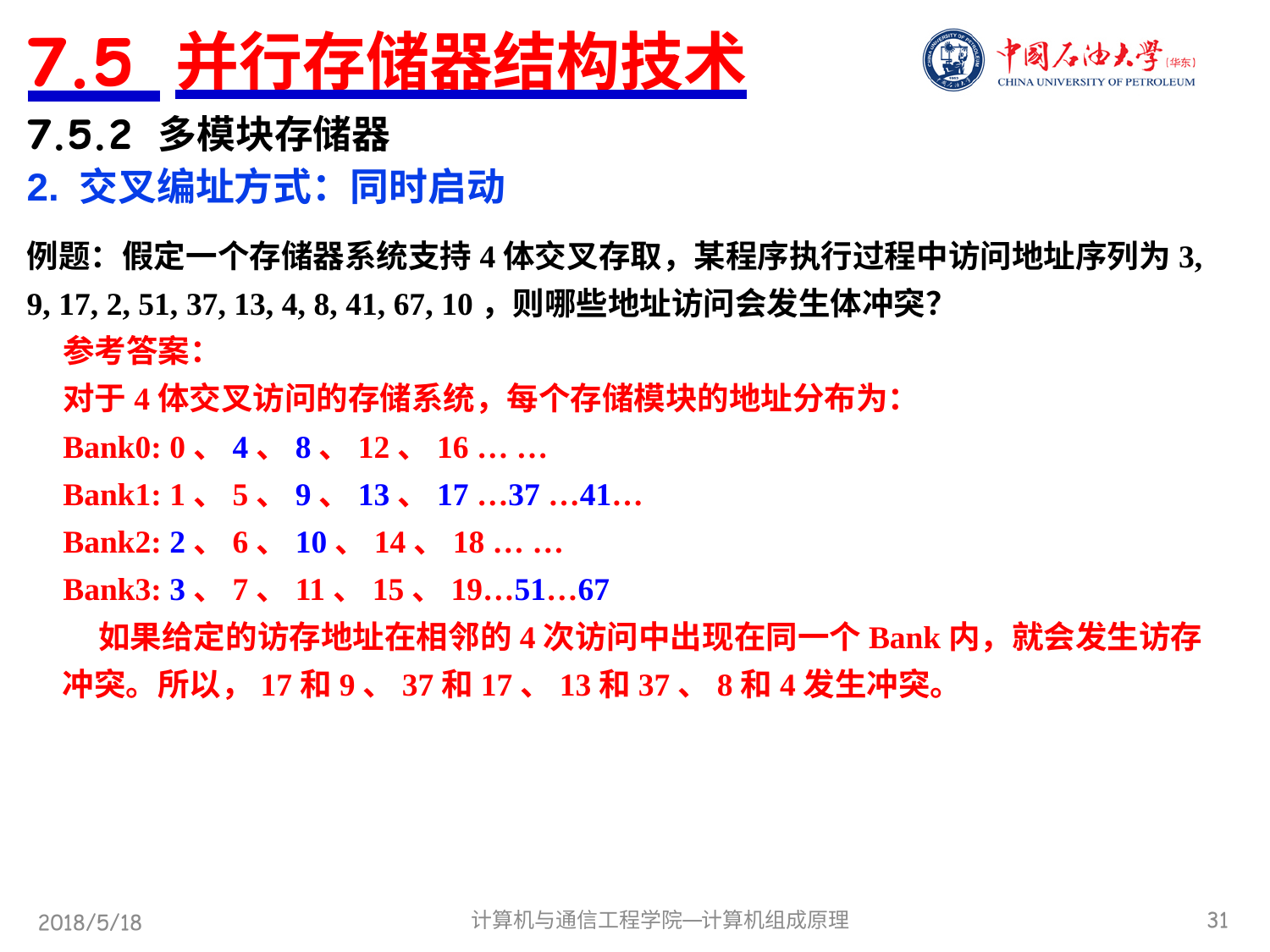

# 7.5 并行存储器结构技术
7.5.2 多模块存储器
2. 交叉编址方式：同时启动
例题：假定一个存储器系统支持4体交叉存取，某程序执行过程中访问地址序列为3, 9, 17, 2, 51, 37, 13, 4, 8, 41, 67, 10，则哪些地址访问会发生体冲突？
参考答案：
对于4体交叉访问的存储系统，每个存储模块的地址分布为：
Bank0: 0、4、8、12、16 … …
Bank1: 1、5、9、13、17 …37 …41…
Bank2: 2、6、10、14、18 … …
Bank3: 3、7、11、15、19…51…67
如果给定的访存地址在相邻的4次访问中出现在同一个Bank内，就会发生访存冲突。所以，17和9、37和17、13和37、8和4发生冲突。
计算机与通信工程学院—计算机组成原理
31
2018/5/18